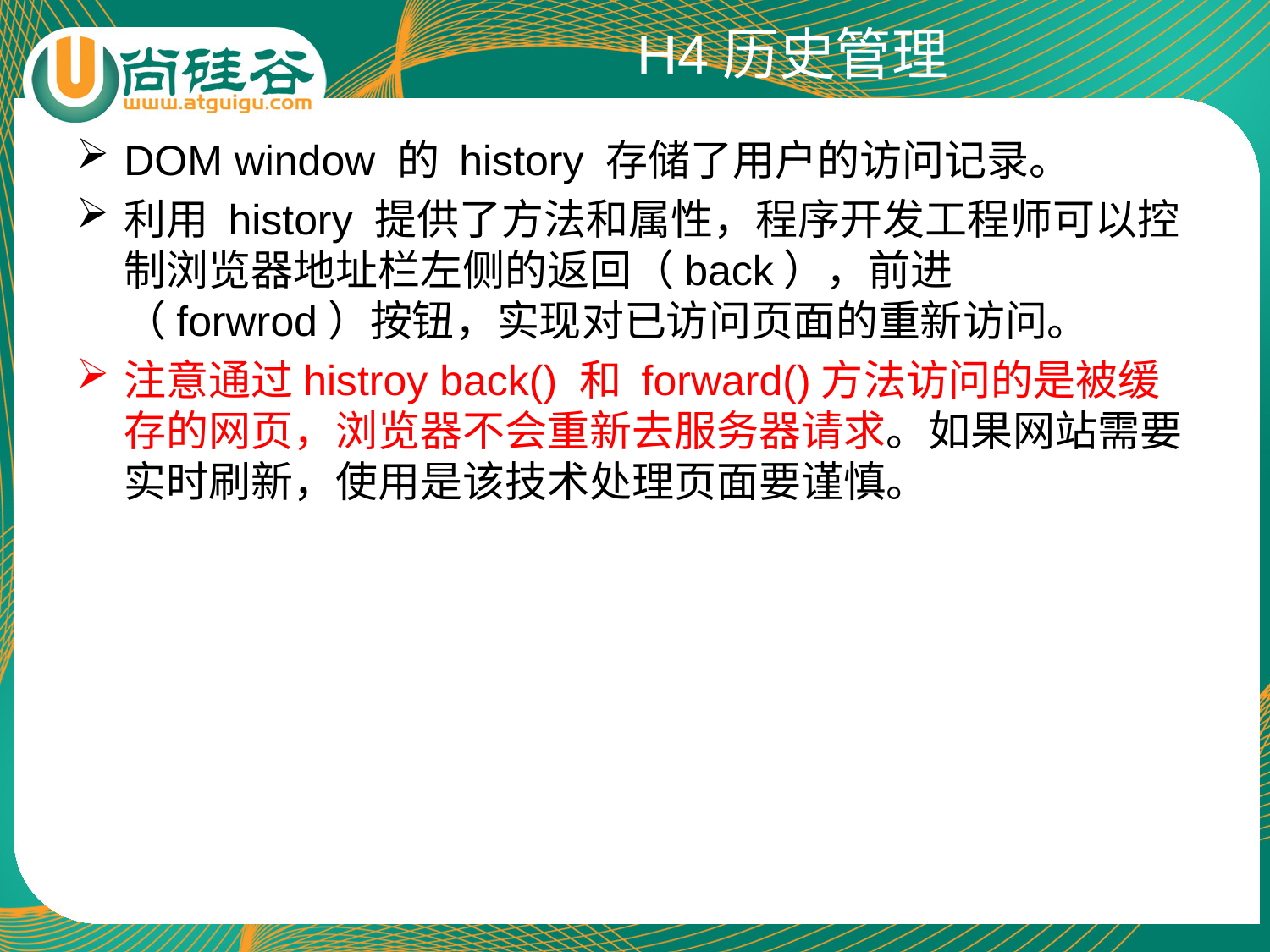

# H4历史管理
DOM window 的 history 存储了用户的访问记录。
利用 history 提供了方法和属性，程序开发工程师可以控制浏览器地址栏左侧的返回（back），前进（forwrod）按钮，实现对已访问页面的重新访问。
注意通过histroy back() 和 forward()方法访问的是被缓存的网页，浏览器不会重新去服务器请求。如果网站需要实时刷新，使用是该技术处理页面要谨慎。